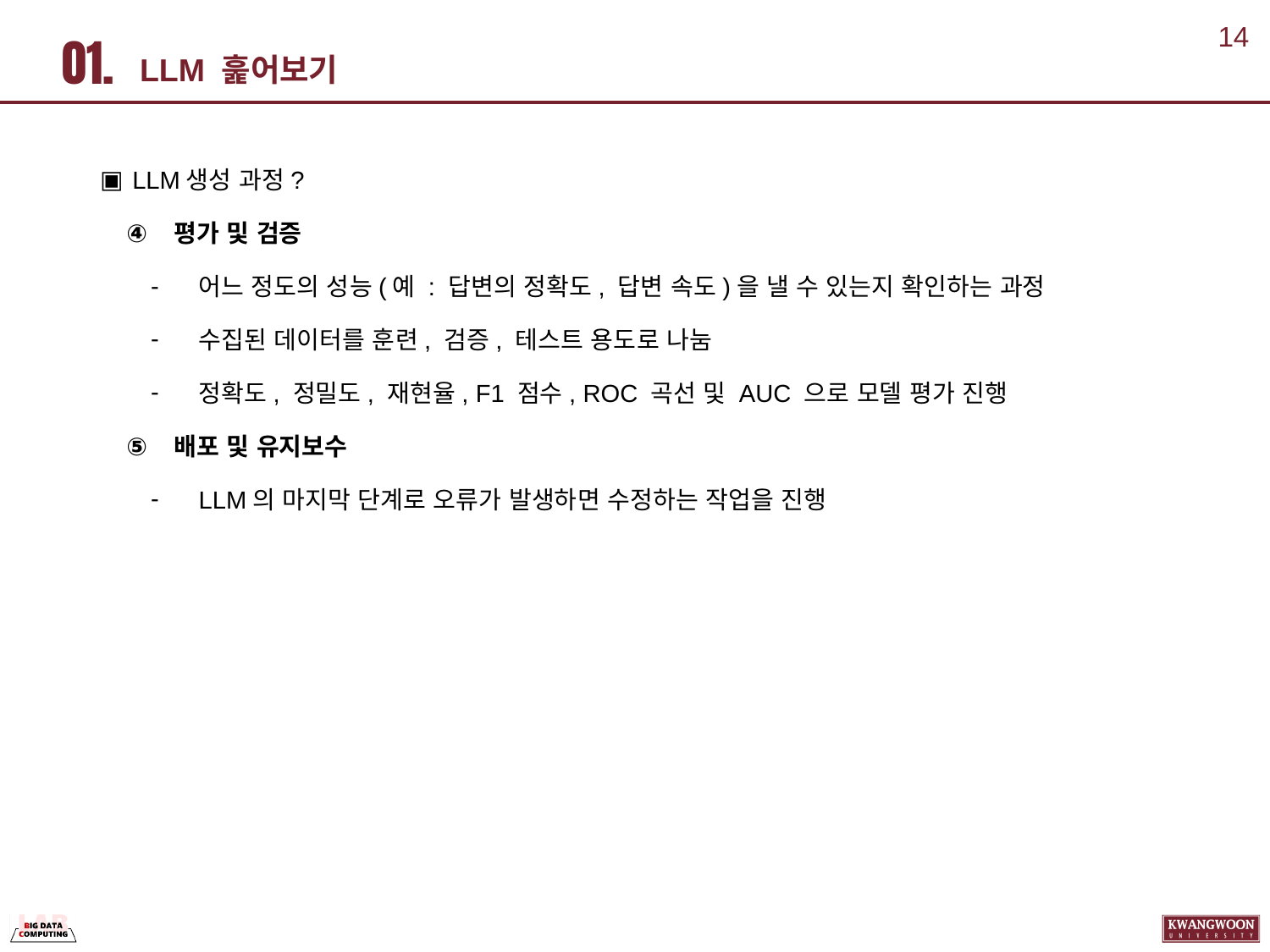

14
01.
# LLM 훑어보기
 LLM생성 과정?
평가 및 검증
어느 정도의 성능(예 : 답변의 정확도, 답변 속도)을 낼 수 있는지 확인하는 과정
수집된 데이터를 훈련, 검증, 테스트 용도로 나눔
정확도, 정밀도, 재현율, F1 점수, ROC 곡선 및 AUC 으로 모델 평가 진행
배포 및 유지보수
LLM의 마지막 단계로 오류가 발생하면 수정하는 작업을 진행